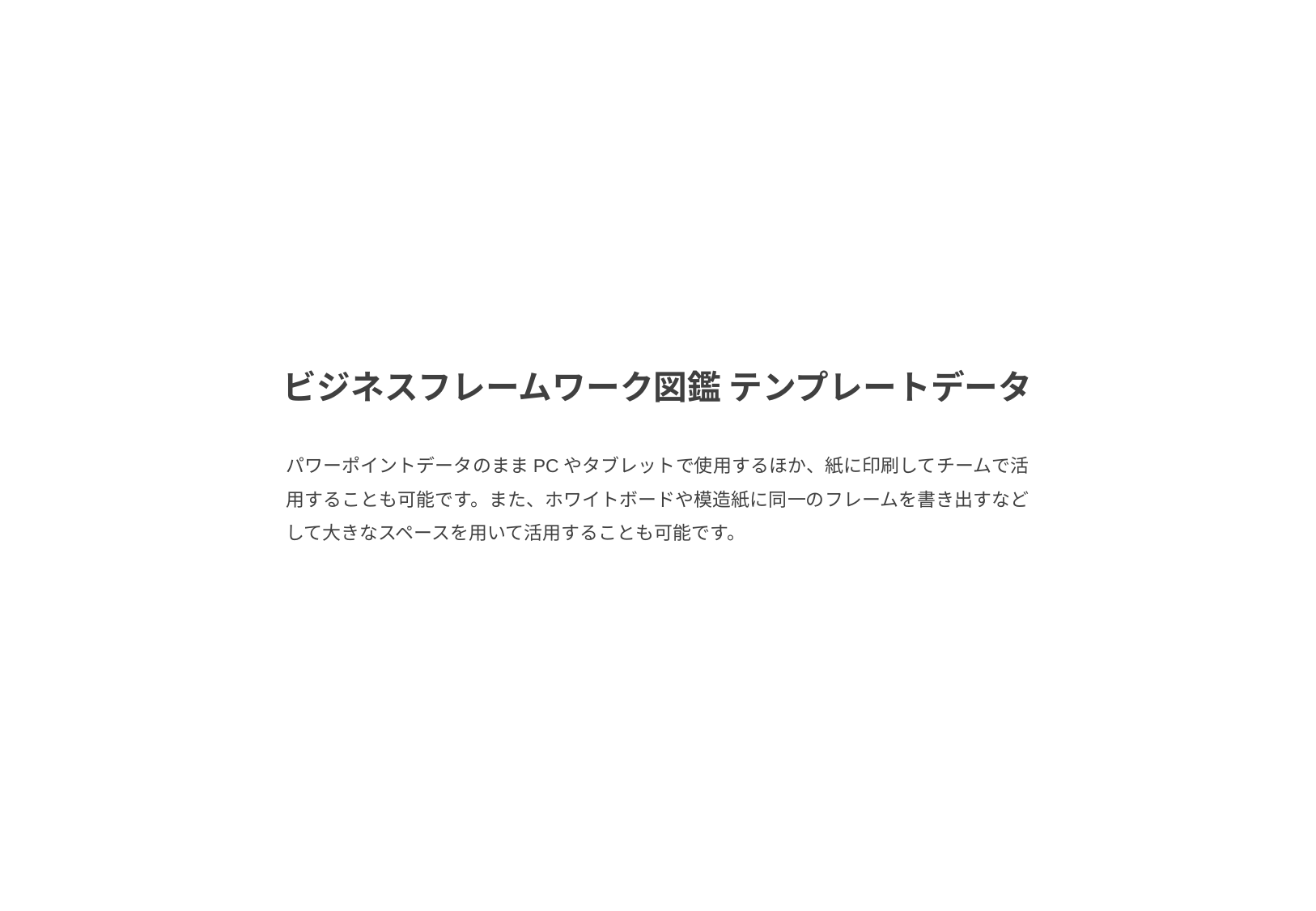

ビジネスフレームワーク図鑑 テンプレートデータ
パワーポイントデータのままPCやタブレットで使用するほか、紙に印刷してチームで活用することも可能です。また、ホワイトボードや模造紙に同一のフレームを書き出すなどして大きなスペースを用いて活用することも可能です。